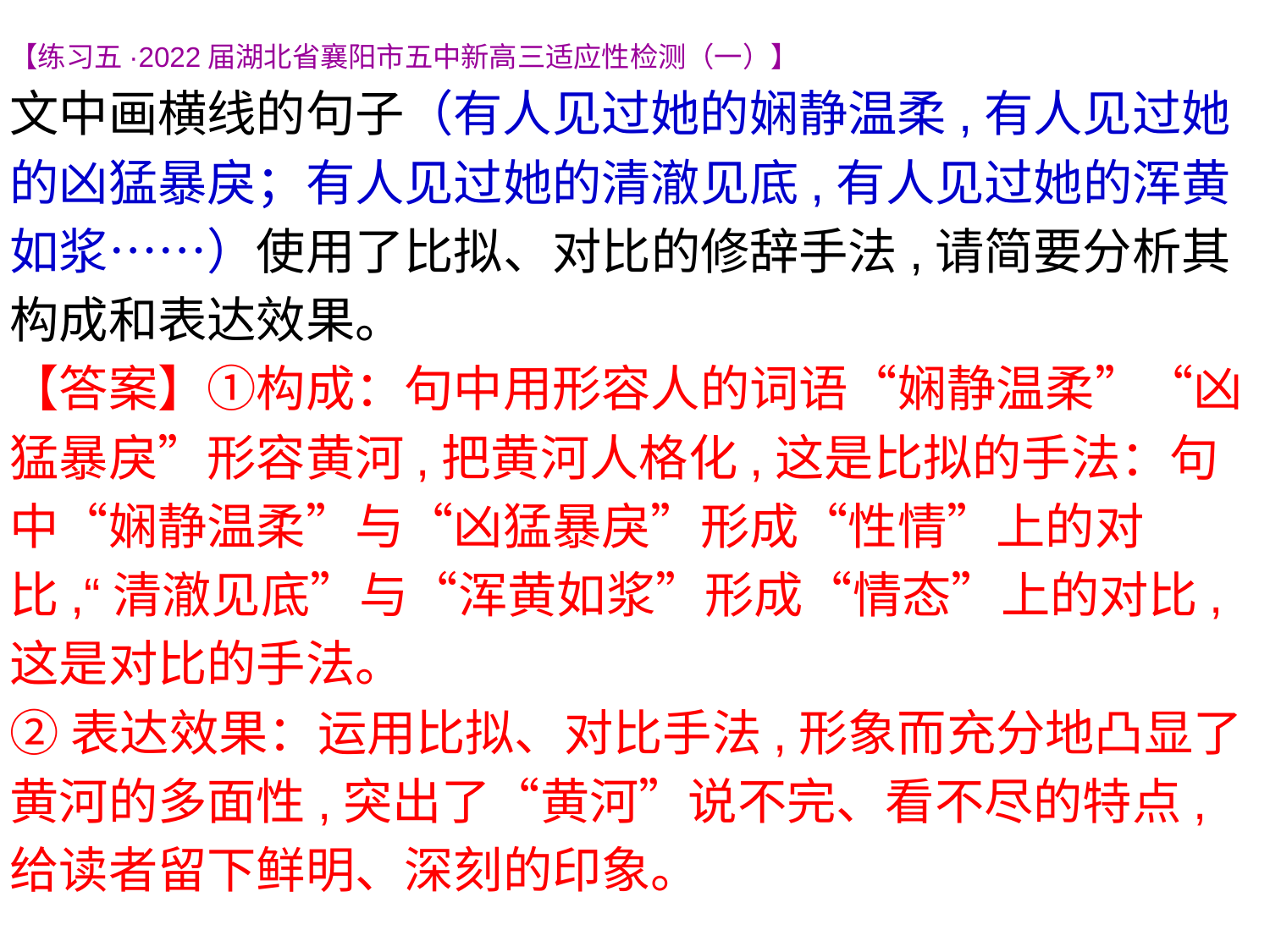

【练习五·2022届湖北省襄阳市五中新高三适应性检测（一）】
文中画横线的句子（有人见过她的娴静温柔,有人见过她的凶猛暴戾；有人见过她的清澈见底,有人见过她的浑黄如浆……）使用了比拟、对比的修辞手法,请简要分析其构成和表达效果。
【答案】①构成：句中用形容人的词语“娴静温柔”“凶猛暴戾”形容黄河,把黄河人格化,这是比拟的手法：句中“娴静温柔”与“凶猛暴戾”形成“性情”上的对比,“清澈见底”与“浑黄如浆”形成“情态”上的对比,这是对比的手法。
②表达效果：运用比拟、对比手法,形象而充分地凸显了黄河的多面性,突出了“黄河”说不完、看不尽的特点,给读者留下鲜明、深刻的印象。